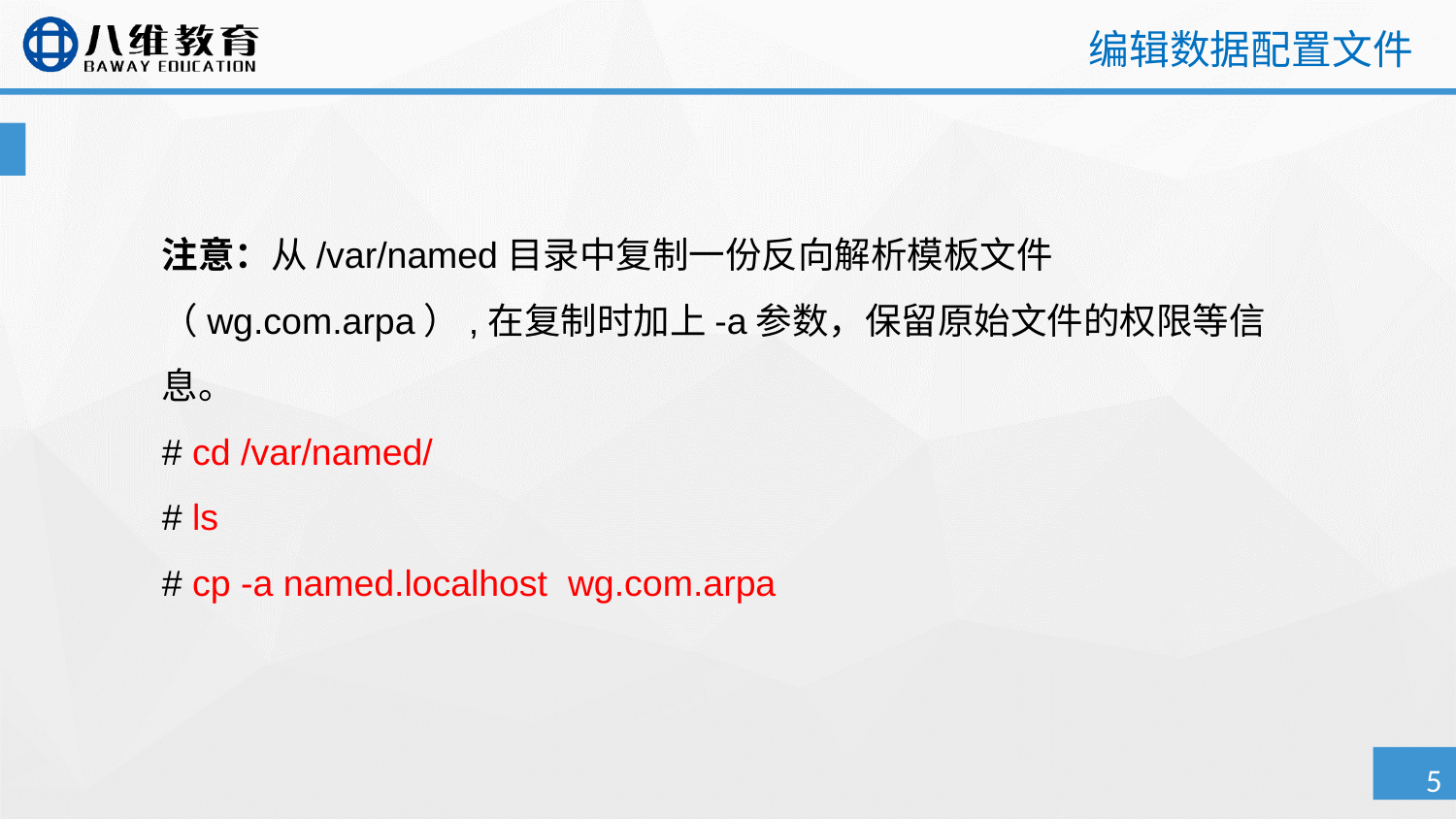

# 编辑数据配置文件
注意：从/var/named目录中复制一份反向解析模板文件（wg.com.arpa）,在复制时加上-a参数，保留原始文件的权限等信息。
# cd /var/named/
# ls
# cp -a named.localhost  wg.com.arpa